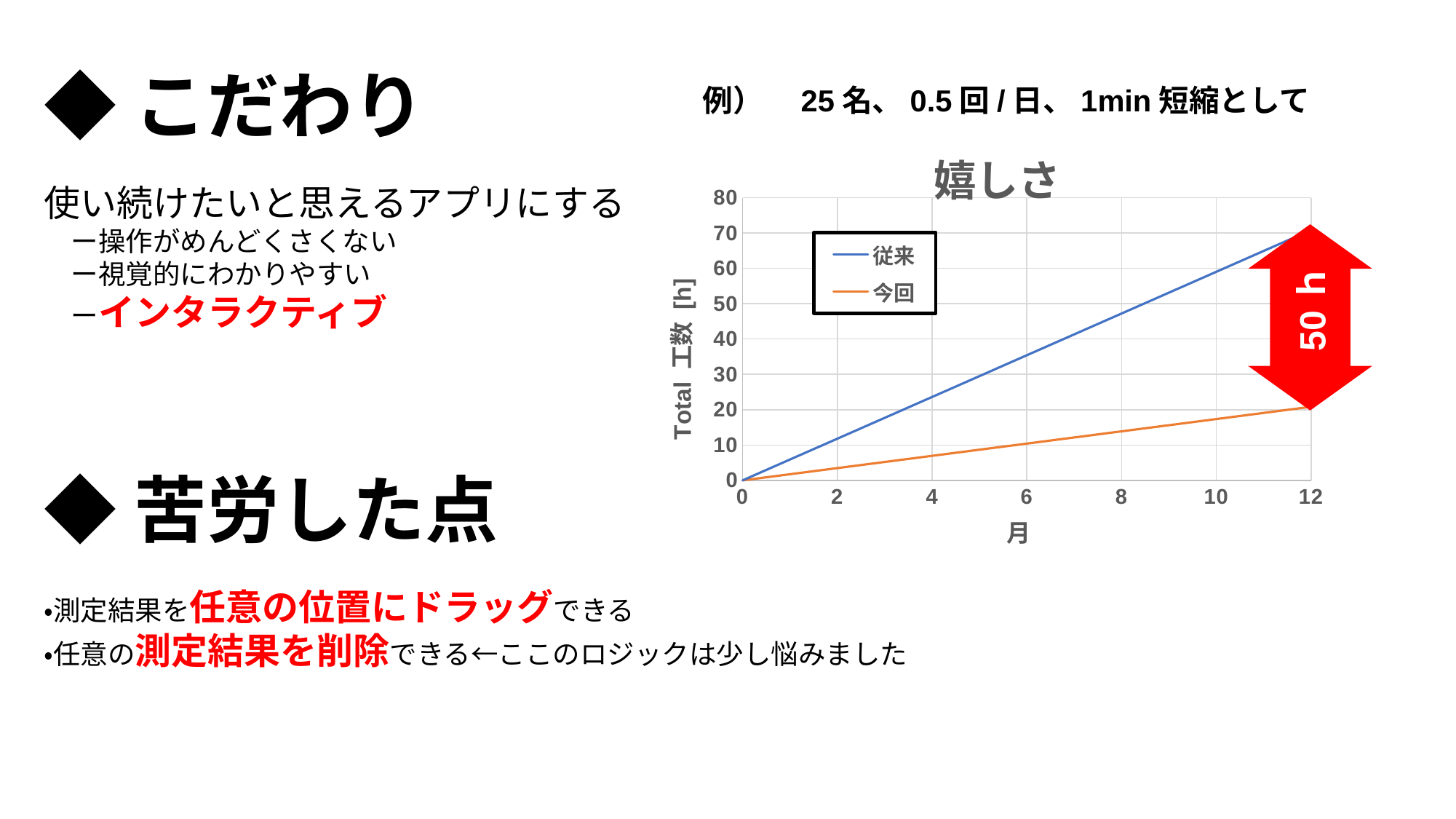

◆こだわり

使い続けたいと思えるアプリにする
　ー操作がめんどくさくない
　ー視覚的にわかりやすい
　ーインタラクティブ

◆苦労した点

・測定結果を任意の位置にドラッグできる
・任意の測定結果を削除できる←ここのロジックは少し悩みました

例）　25名、0.5回/日、1min短縮として

### Chart: 嬉しさ

| Category |  |  |
|---|---|---|
50ｈ
|  | 工程 | 工数 [s] |  |
| --- | --- | --- | --- |
|  | 工程 | 従来 | 今回 |
| ① | パワポに貼る | 5 | 5 |
| ② | 既知の長さを測定 | 30 | 10 |
| ③ | 知りたい長さを測定 | 30 | 10 |
| ④ | 比率計算 | 20 | 0 |
| 合計時間 |  | 85 | 25 |